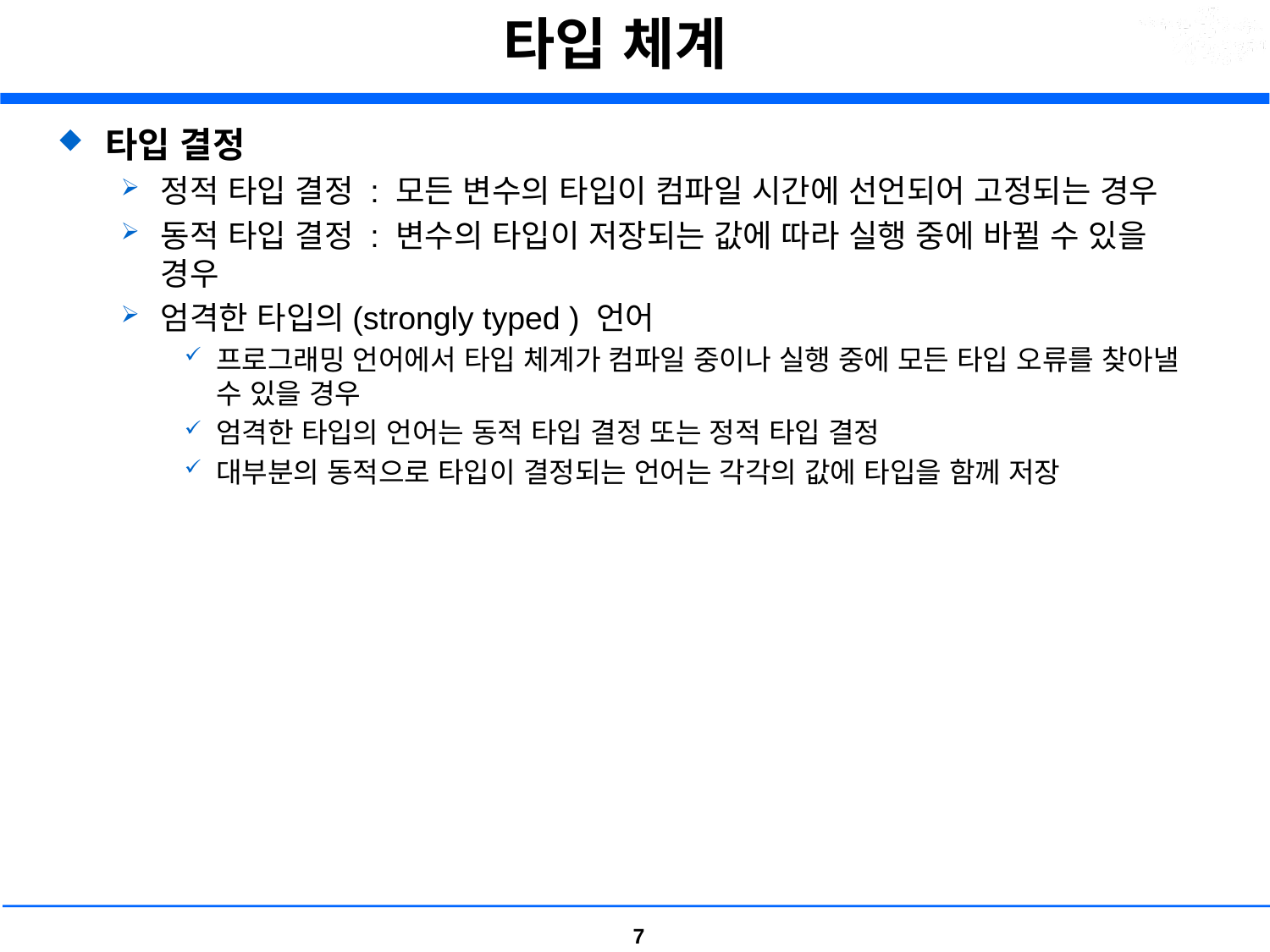

# 타입 체계
타입 결정
정적 타입 결정 : 모든 변수의 타입이 컴파일 시간에 선언되어 고정되는 경우
동적 타입 결정 : 변수의 타입이 저장되는 값에 따라 실행 중에 바뀔 수 있을 경우
엄격한 타입의(strongly typed ) 언어
프로그래밍 언어에서 타입 체계가 컴파일 중이나 실행 중에 모든 타입 오류를 찾아낼 수 있을 경우
엄격한 타입의 언어는 동적 타입 결정 또는 정적 타입 결정
대부분의 동적으로 타입이 결정되는 언어는 각각의 값에 타입을 함께 저장